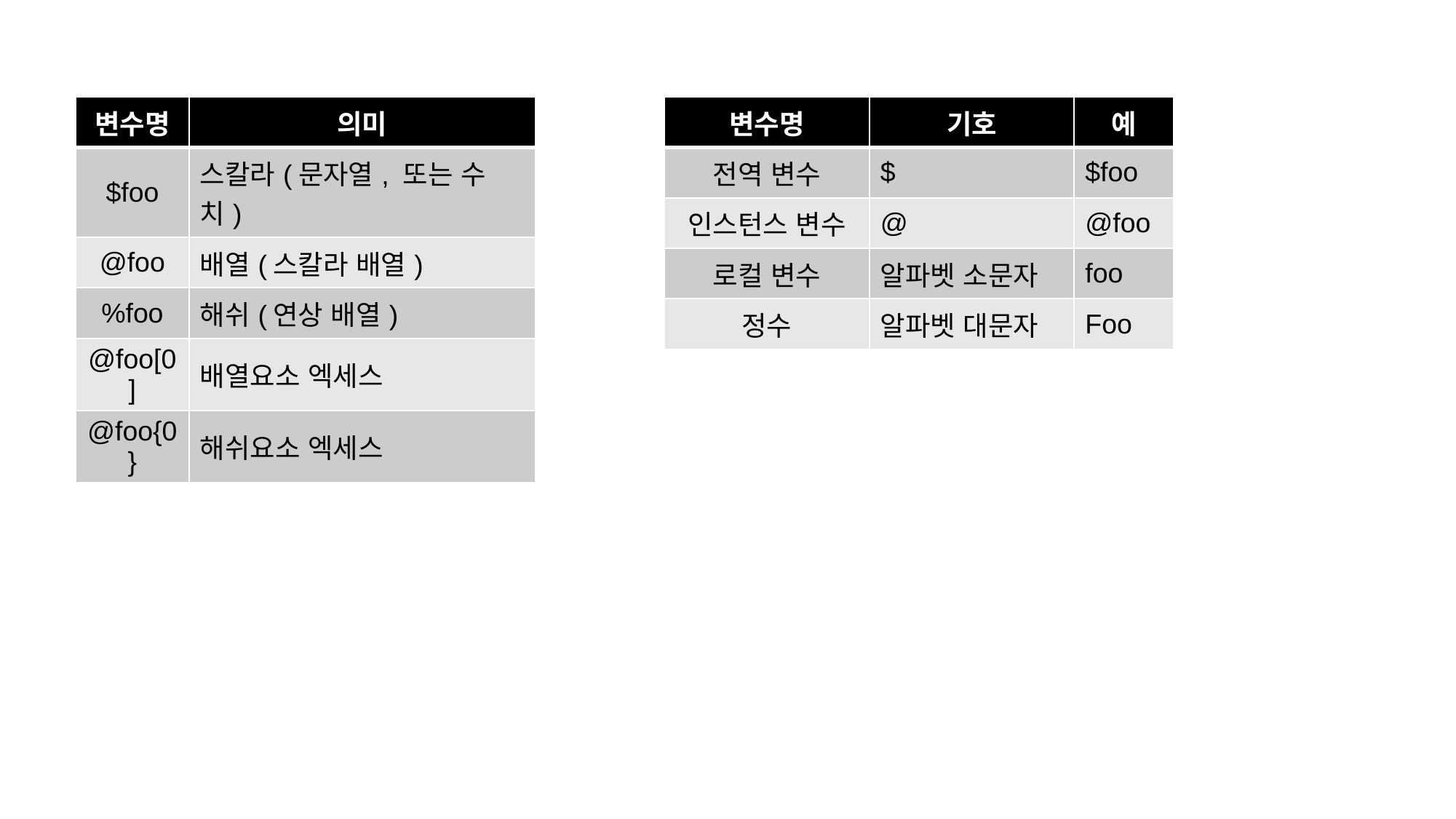

| 변수명 | 의미 |
| --- | --- |
| $foo | 스칼라(문자열, 또는 수치) |
| @foo | 배열(스칼라 배열) |
| %foo | 해쉬(연상 배열) |
| @foo[0] | 배열요소 엑세스 |
| @foo{0} | 해쉬요소 엑세스 |
| 변수명 | 기호 | 예 |
| --- | --- | --- |
| 전역 변수 | $ | $foo |
| 인스턴스 변수 | @ | @foo |
| 로컬 변수 | 알파벳 소문자 | foo |
| 정수 | 알파벳 대문자 | Foo |